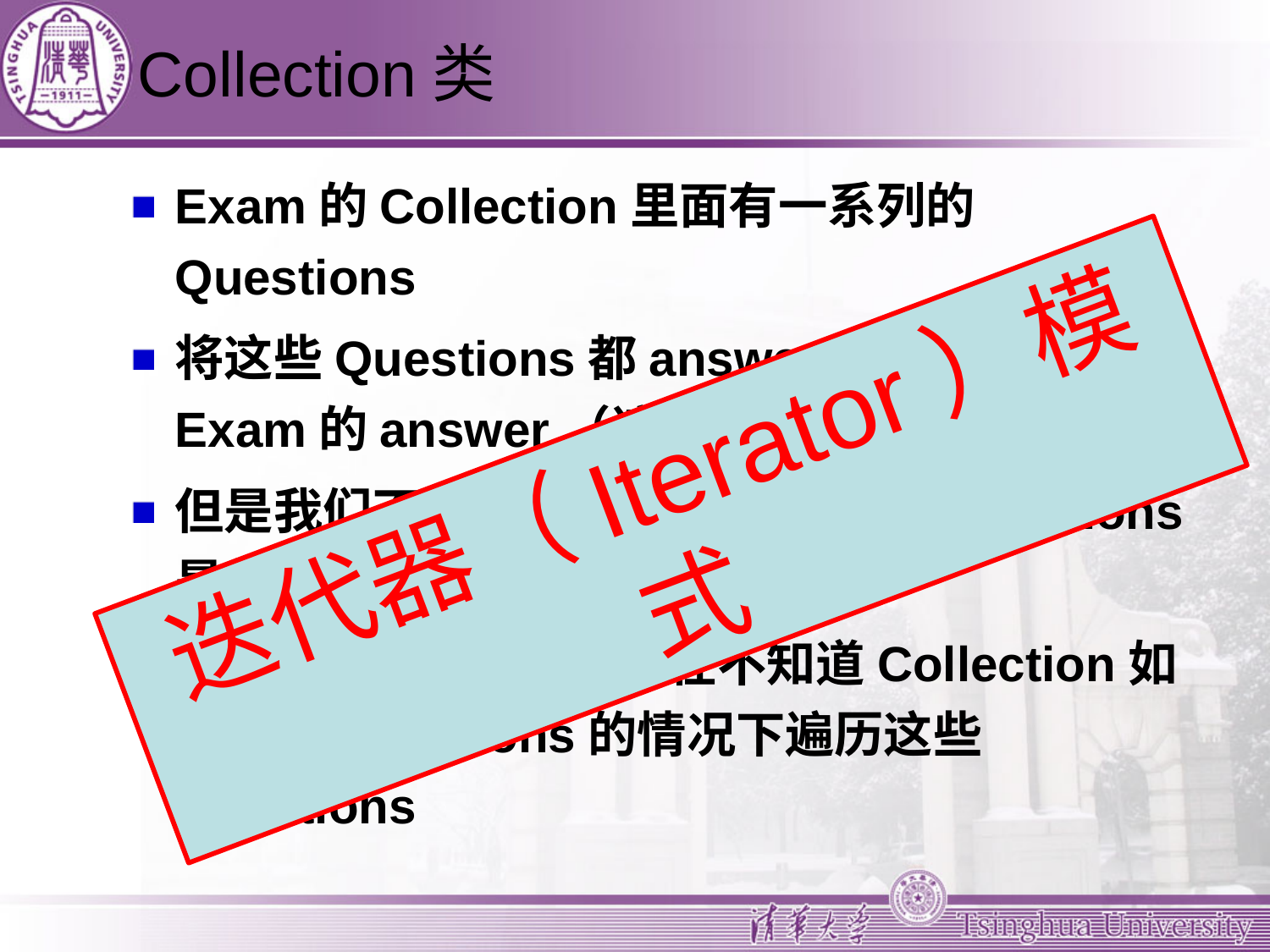

# Collection类
Exam的Collection里面有一系列的Questions
将这些Questions都answer了也就完成了Exam的answer（遍历）
但是我们不知道Collection里面的Questions是怎么存放的
我们需要有一种方法，在不知道Collection如何存放Questions的情况下遍历这些Questions
迭代器（Iterator）模式